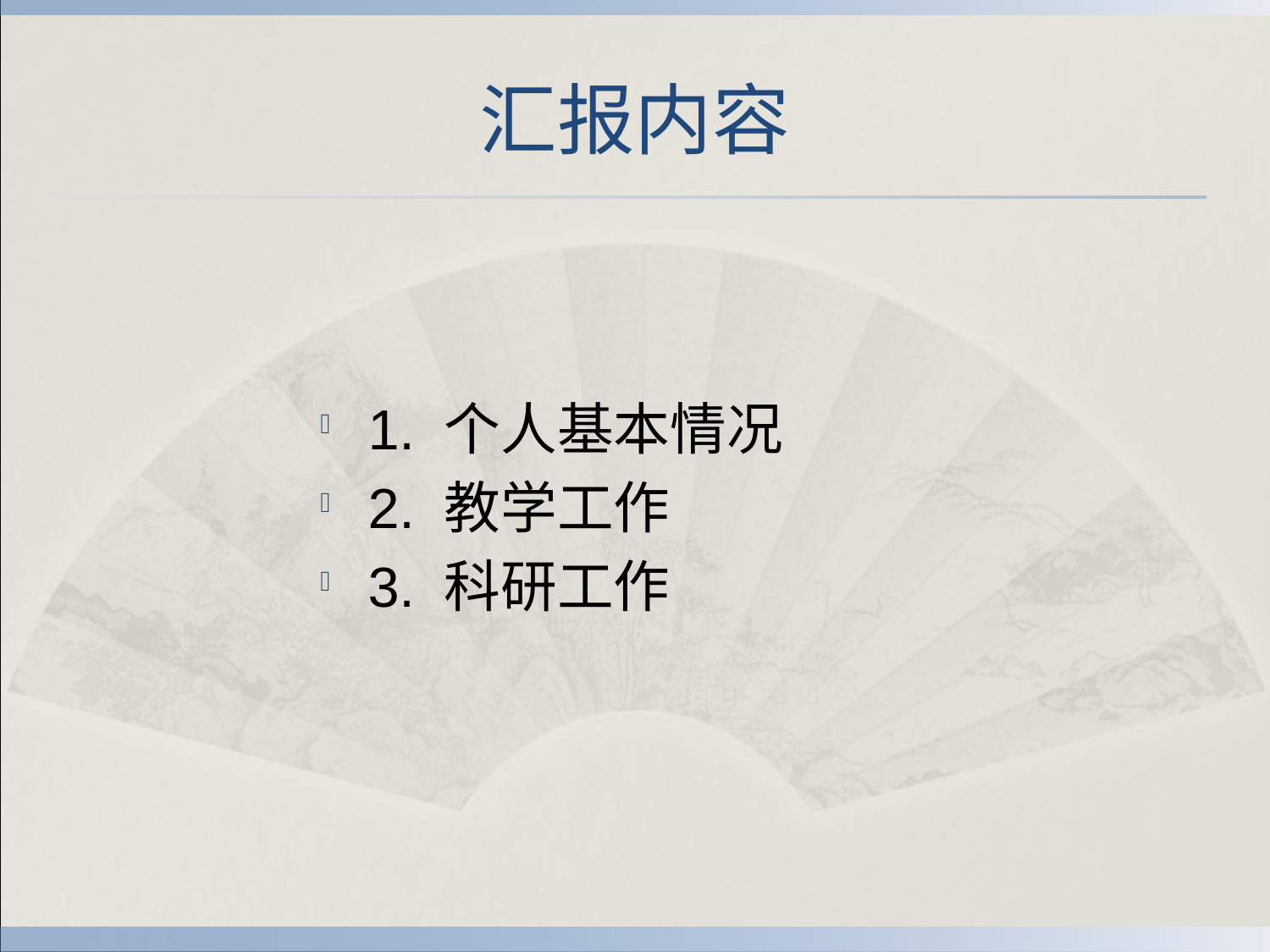

# 汇报内容
1. 个人基本情况
2. 教学工作
3. 科研工作